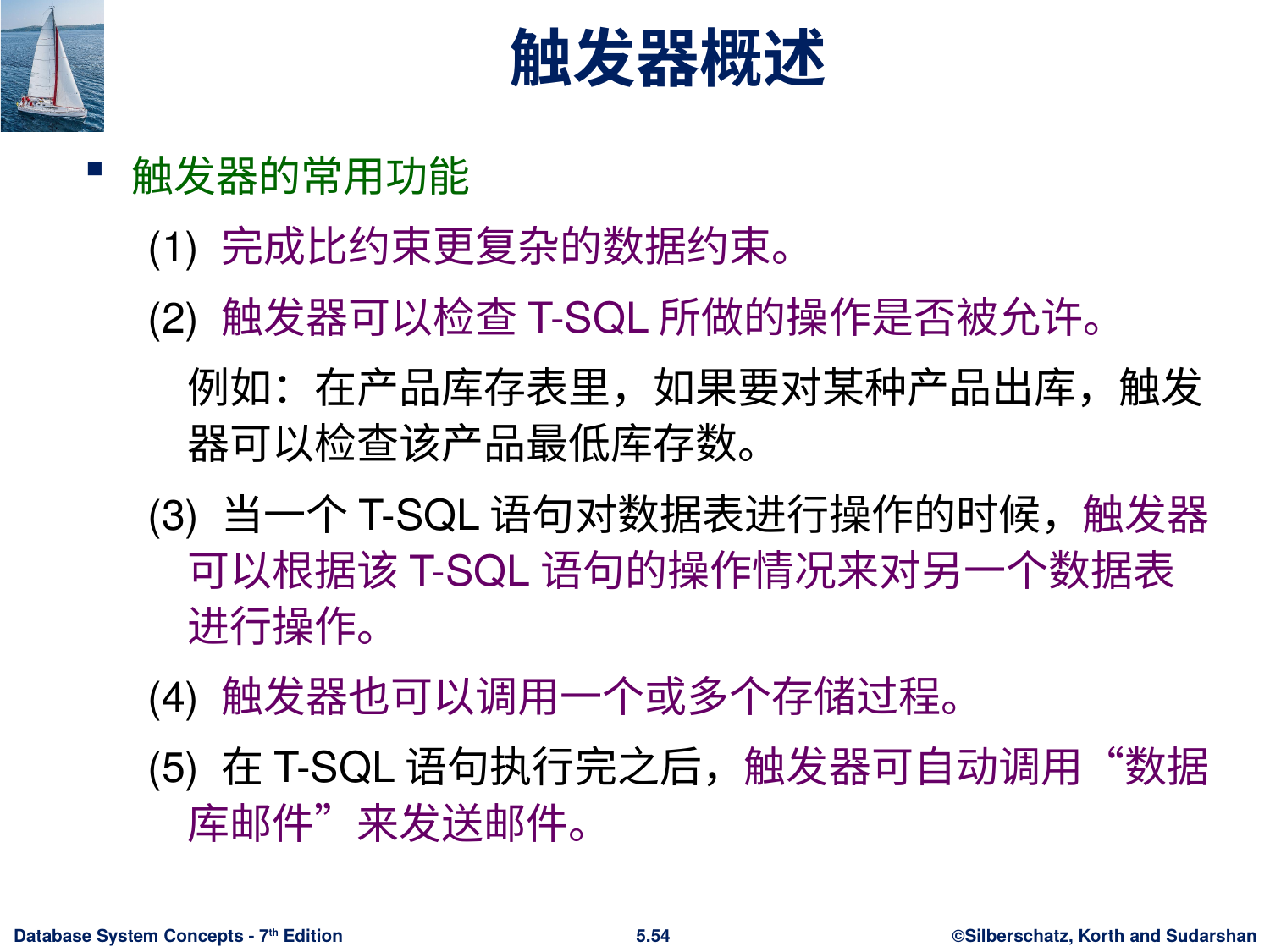

# 触发器概述
触发器的常用功能
(1) 完成比约束更复杂的数据约束。
(2) 触发器可以检查T-SQL所做的操作是否被允许。
 	例如：在产品库存表里，如果要对某种产品出库，触发器可以检查该产品最低库存数。
(3) 当一个T-SQL语句对数据表进行操作的时候，触发器可以根据该T-SQL语句的操作情况来对另一个数据表进行操作。
(4) 触发器也可以调用一个或多个存储过程。
(5) 在T-SQL语句执行完之后，触发器可自动调用“数据库邮件”来发送邮件。